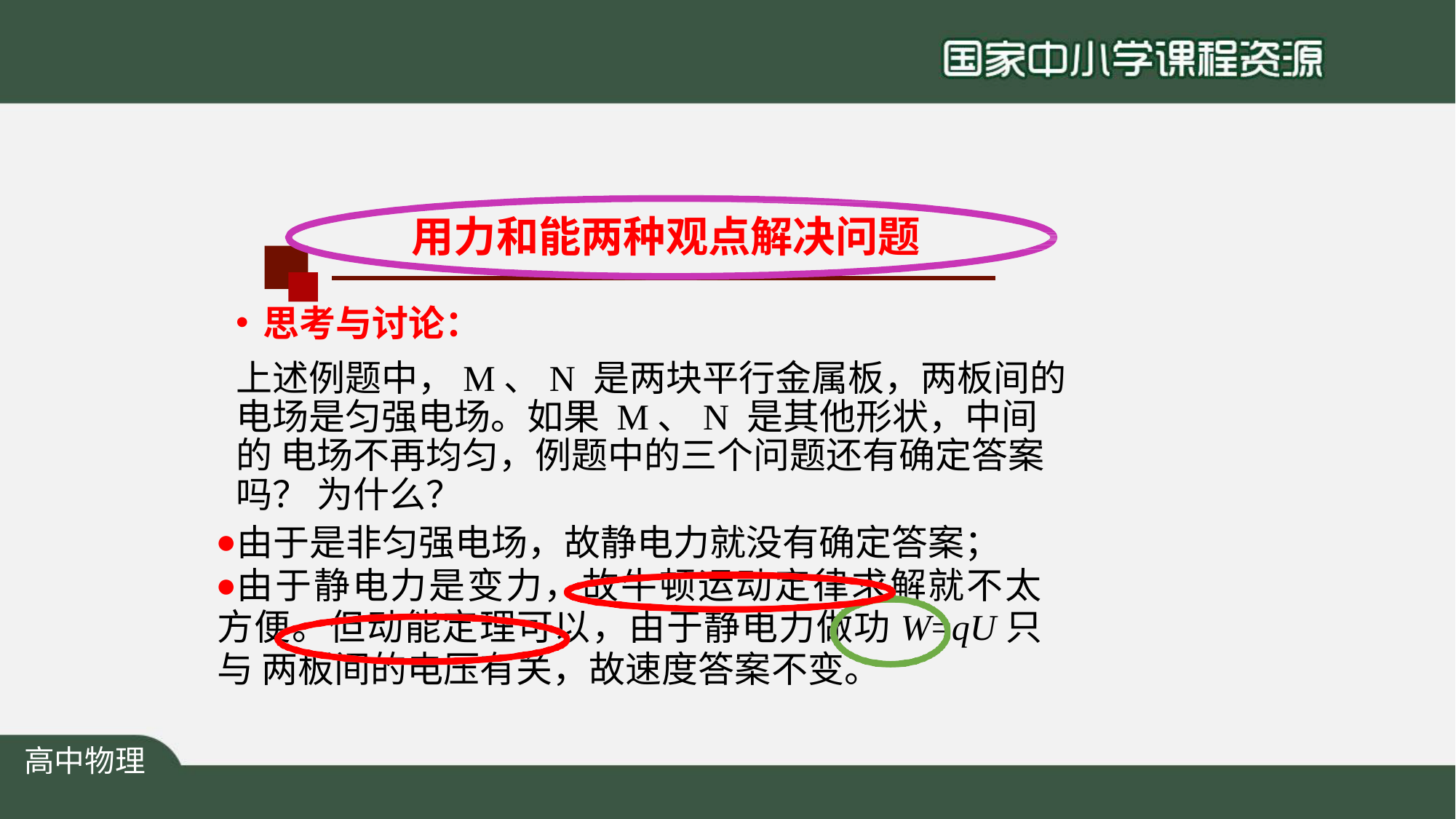

# 用力和能两种观点解决问题

思考与讨论：
上述例题中，M、N 是两块平行金属板，两板间的 电场是匀强电场。如果 M、N 是其他形状，中间的 电场不再均匀，例题中的三个问题还有确定答案吗？ 为什么？
由于是非匀强电场，故静电力就没有确定答案；
由于静电力是变力，故牛顿运动定律求解就不太 方便。但动能定理可以，由于静电力做功W=qU只与 两板间的电压有关，故速度答案不变。

高中物理